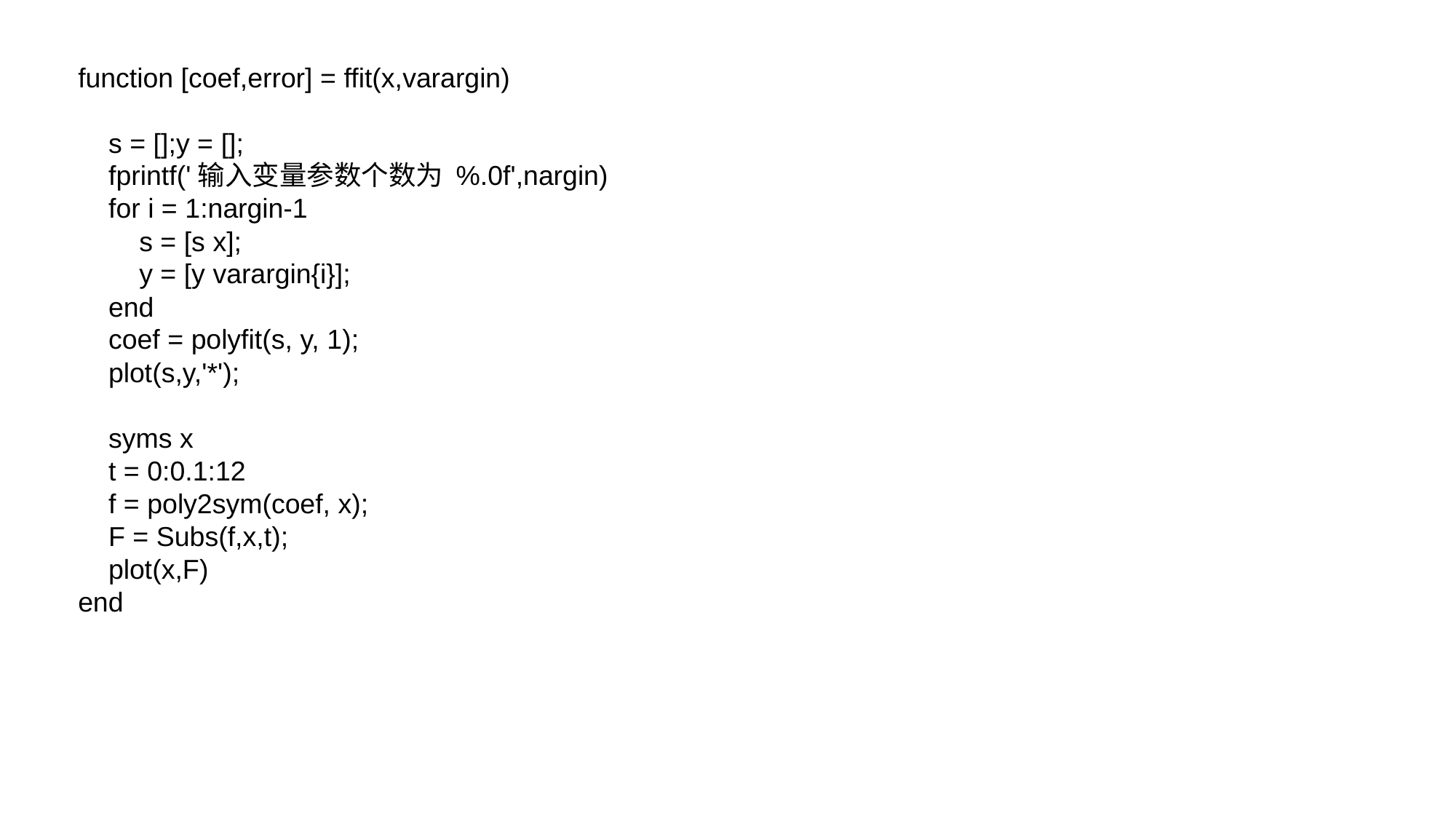

function [coef,error] = ffit(x,varargin)

    s = [];y = [];
    fprintf('输入变量参数个数为 %.0f',nargin)
    for i = 1:nargin-1
        s = [s x];
        y = [y varargin{i}];
    end
    coef = polyfit(s, y, 1);
    plot(s,y,'*');

    syms x
    t = 0:0.1:12
    f = poly2sym(coef, x);
    F = Subs(f,x,t);
    plot(x,F)
end